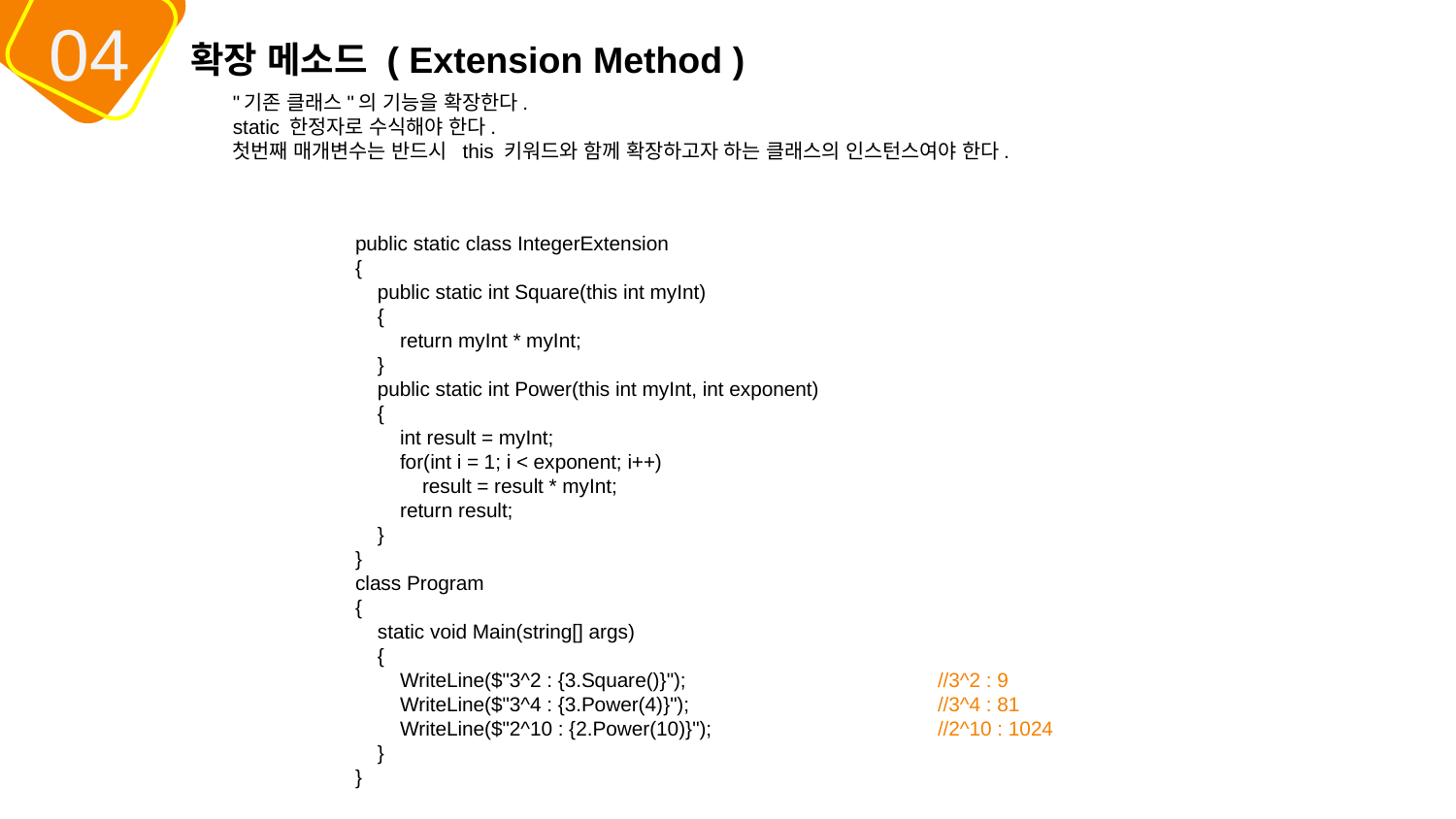

04
확장 메소드 ( Extension Method )
"기존 클래스"의 기능을 확장한다.
static 한정자로 수식해야 한다.
첫번째 매개변수는 반드시  this 키워드와 함께 확장하고자 하는 클래스의 인스턴스여야 한다.
public static class IntegerExtension
{
    public static int Square(this int myInt)
    {
        return myInt * myInt;
    }
    public static int Power(this int myInt, int exponent)
    {
        int result = myInt;
        for(int i = 1; i < exponent; i++)
            result = result * myInt;
        return result;
    }
}
class Program
{
    static void Main(string[] args)
    {
        WriteLine($"3^2 : {3.Square()}");		//3^2 : 9
        WriteLine($"3^4 : {3.Power(4)}");		//3^4 : 81
        WriteLine($"2^10 : {2.Power(10)}");		//2^10 : 1024
    }
}